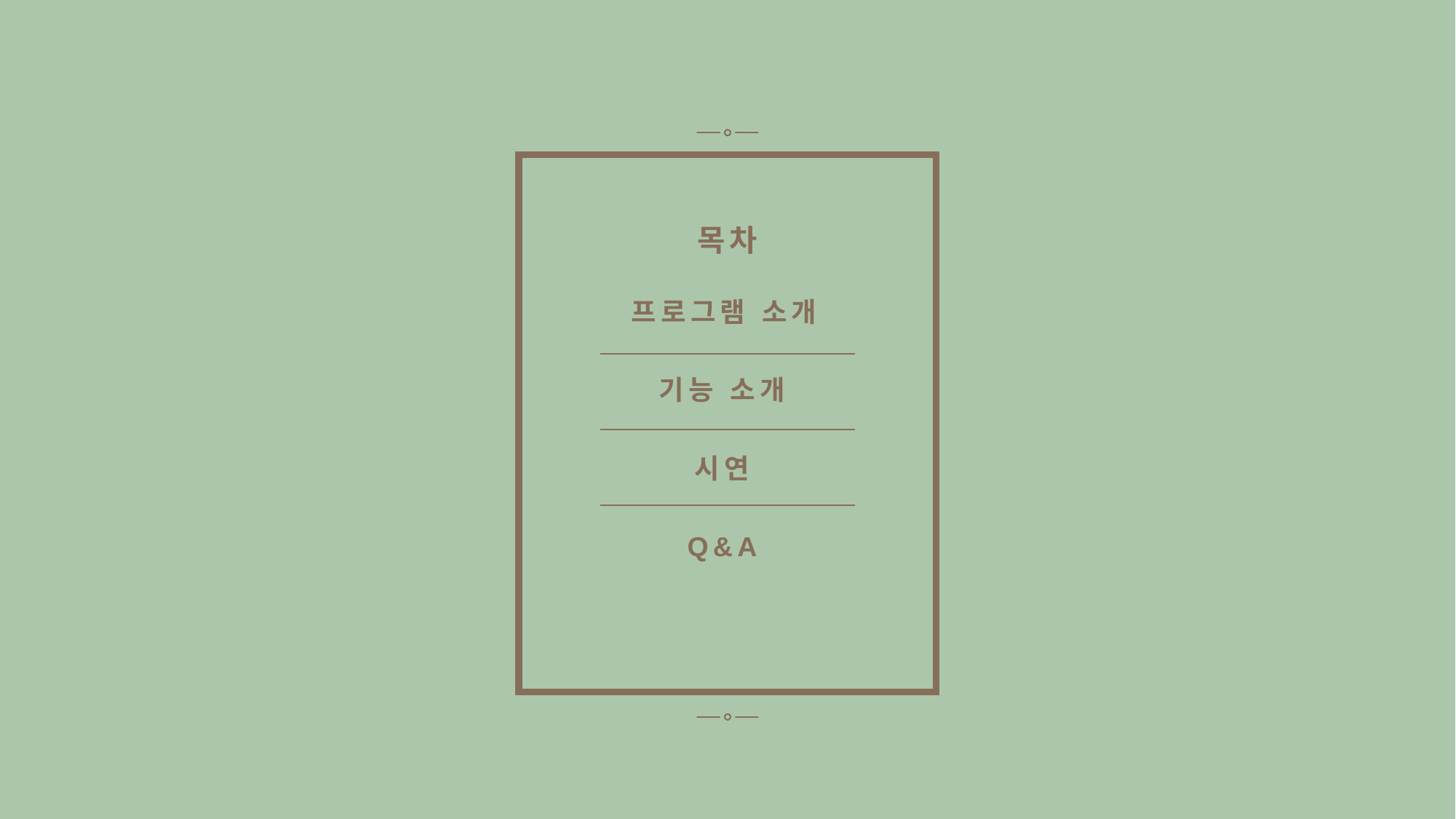

목차
프로그램 소개
기능 소개
시연
Q&A